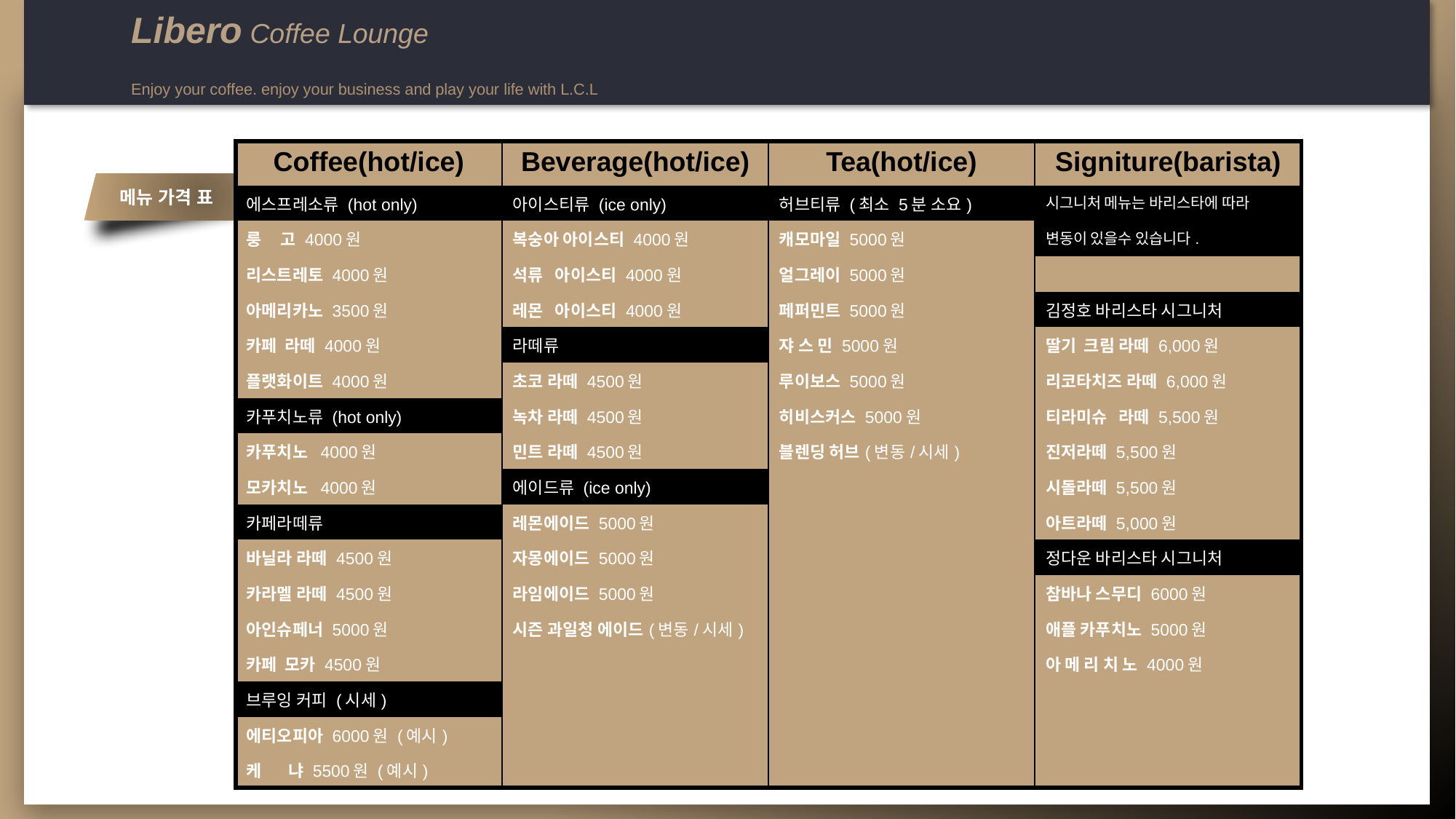

Libero Coffee Lounge
Enjoy your coffee. enjoy your business and play your life with L.C.L

| Coffee(hot/ice) | Beverage(hot/ice) | Tea(hot/ice) | Signiture(barista) |
| --- | --- | --- | --- |
| 에스프레소류 (hot only) | 아이스티류 (ice only) | 허브티류 (최소 5분 소요) | 시그니처 메뉴는 바리스타에 따라 |
| 룽 고 4000원 | 복숭아 아이스티 4000원 | 캐모마일 5000원 | 변동이 있을수 있습니다. |
| 리스트레토 4000원 | 석류 아이스티 4000원 | 얼그레이 5000원 |  |
| 아메리카노 3500원 | 레몬 아이스티 4000원 | 페퍼민트 5000원 | 김정호 바리스타 시그니처 |
| 카페 라떼 4000원 | 라떼류 | 쟈 스 민 5000원 | 딸기 크림 라떼 6,000원 |
| 플랫화이트 4000원 | 초코 라떼 4500원 | 루이보스 5000원 | 리코타치즈 라떼 6,000원 |
| 카푸치노류 (hot only) | 녹차 라떼 4500원 | 히비스커스 5000원 | 티라미슈 라떼 5,500원 |
| 카푸치노 4000원 | 민트 라떼 4500원 | 블렌딩 허브(변동/시세) | 진저라떼 5,500원 |
| 모카치노 4000원 | 에이드류 (ice only) |  | 시돌라떼 5,500원 |
| 카페라떼류 | 레몬에이드 5000원 |  | 아트라떼 5,000원 |
| 바닐라 라떼 4500원 | 자몽에이드 5000원 |  | 정다운 바리스타 시그니처 |
| 카라멜 라떼 4500원 | 라임에이드 5000원 |  | 참바나 스무디 6000원 |
| 아인슈페너 5000원 | 시즌 과일청 에이드(변동/시세) |  | 애플 카푸치노 5000원 |
| 카페 모카 4500원 |  |  | 아 메 리 치 노 4000원 |
| 브루잉 커피 (시세) |  |  |  |
| 에티오피아 6000원 (예시) |  |  |  |
| 케 냐 5500원 (예시) |  |  |  |
메뉴 가격 표